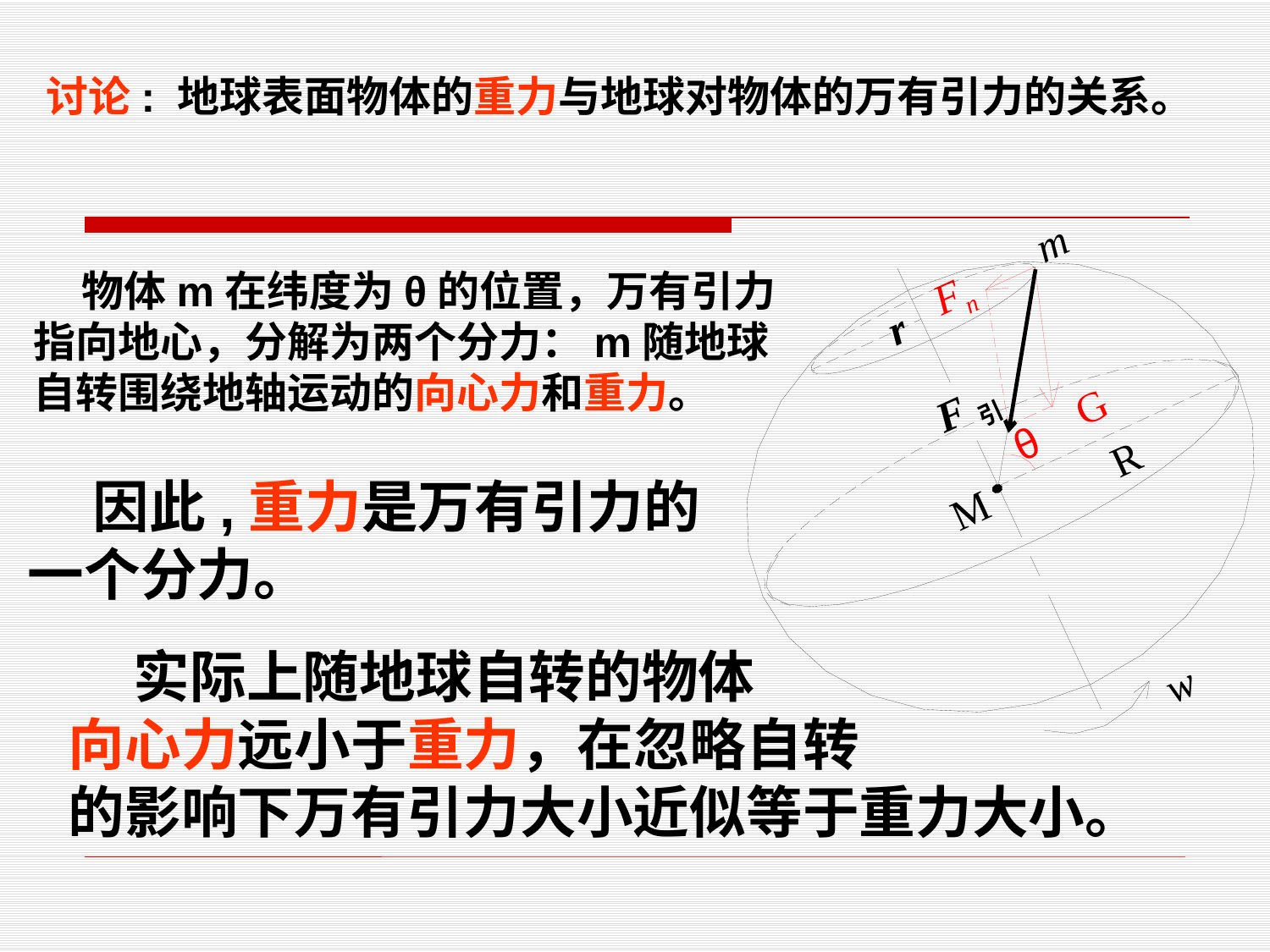

讨论: 地球表面物体的重力与地球对物体的万有引力的关系。

m

r

G

M

R

w

Fn

F引

θ
    物体m在纬度为θ的位置，万有引力指向地心，分解为两个分力：m随地球自转围绕地轴运动的向心力和重力。
    因此,重力是万有引力的一个分力。
    实际上随地球自转的物体
向心力远小于重力，在忽略自转
的影响下万有引力大小近似等于重力大小。